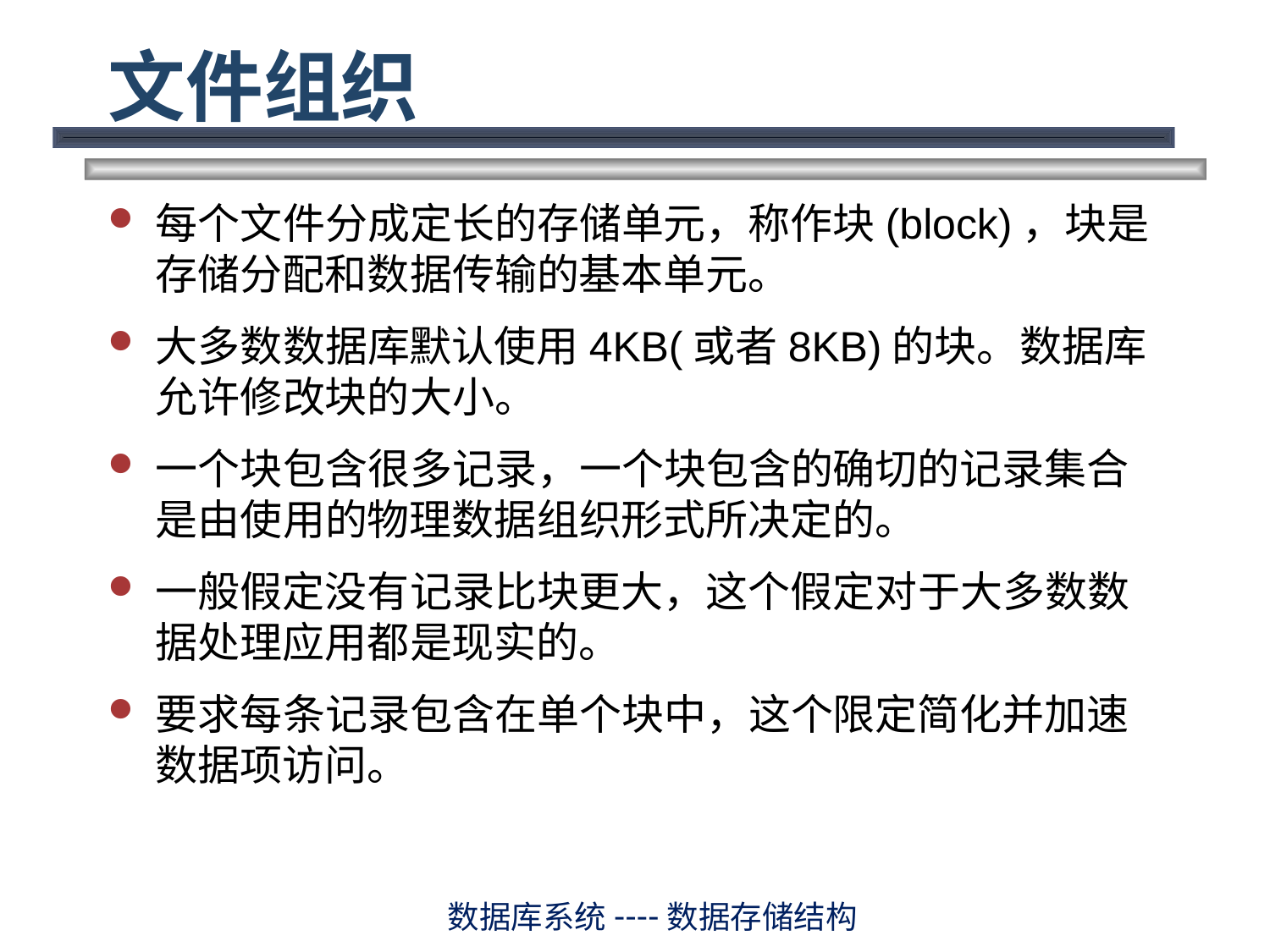

# 文件组织
每个文件分成定长的存储单元，称作块(block)，块是存储分配和数据传输的基本单元。
大多数数据库默认使用4KB(或者8KB)的块。数据库允许修改块的大小。
一个块包含很多记录，一个块包含的确切的记录集合是由使用的物理数据组织形式所决定的。
一般假定没有记录比块更大，这个假定对于大多数数据处理应用都是现实的。
要求每条记录包含在单个块中，这个限定简化并加速数据项访问。

数据库系统----数据存储结构